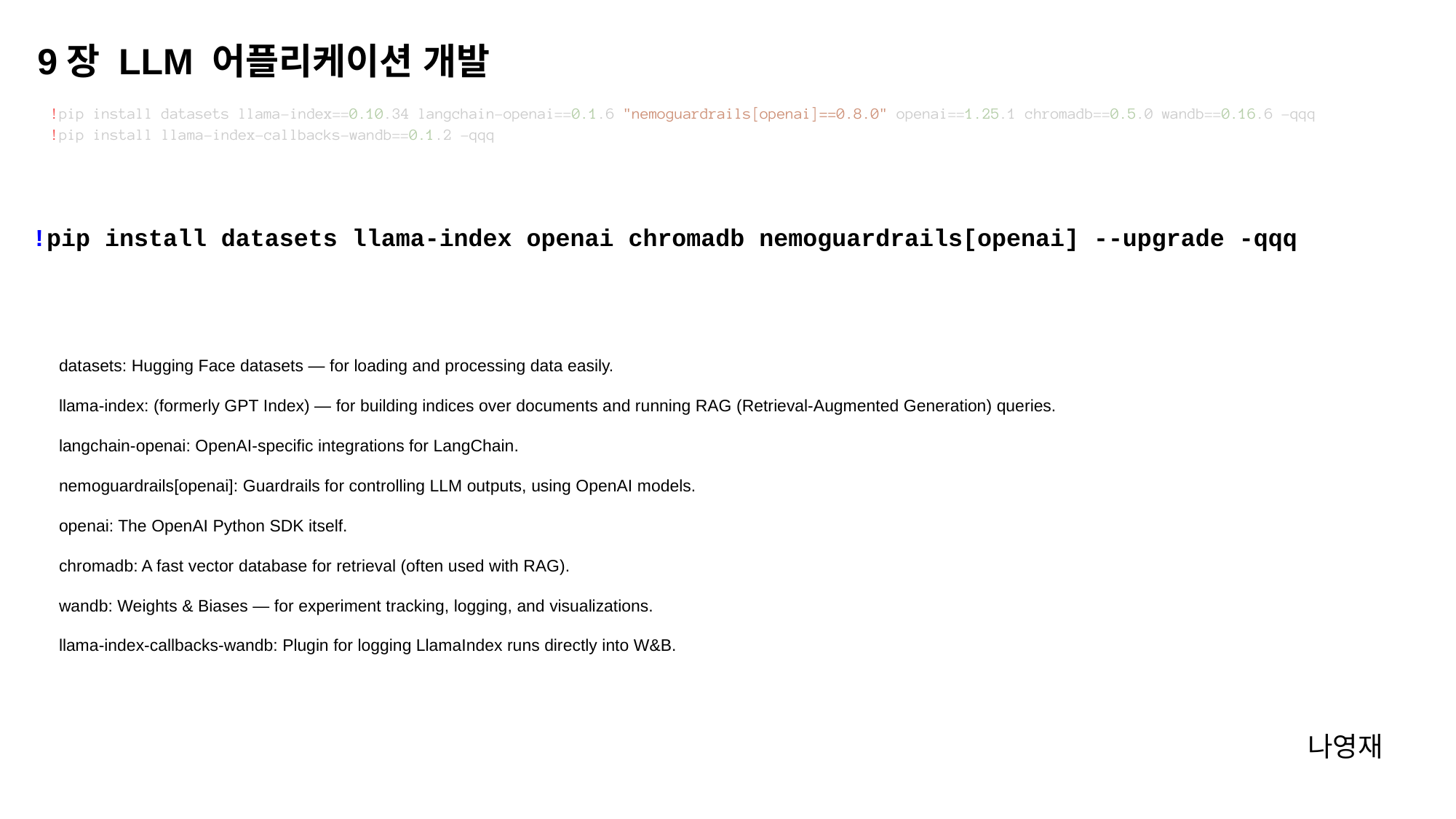

9장 LLM 어플리케이션 개발
!pip install datasets llama-index==0.10.34 langchain-openai==0.1.6 "nemoguardrails[openai]==0.8.0" openai==1.25.1 chromadb==0.5.0 wandb==0.16.6 -qqq
!pip install llama-index-callbacks-wandb==0.1.2 -qqq
!pip install datasets llama-index openai chromadb nemoguardrails[openai] --upgrade -qqq
datasets: Hugging Face datasets — for loading and processing data easily.

llama-index: (formerly GPT Index) — for building indices over documents and running RAG (Retrieval-Augmented Generation) queries.

langchain-openai: OpenAI-specific integrations for LangChain.

nemoguardrails[openai]: Guardrails for controlling LLM outputs, using OpenAI models.

openai: The OpenAI Python SDK itself.

chromadb: A fast vector database for retrieval (often used with RAG).

wandb: Weights & Biases — for experiment tracking, logging, and visualizations.

llama-index-callbacks-wandb: Plugin for logging LlamaIndex runs directly into W&B.
나영재